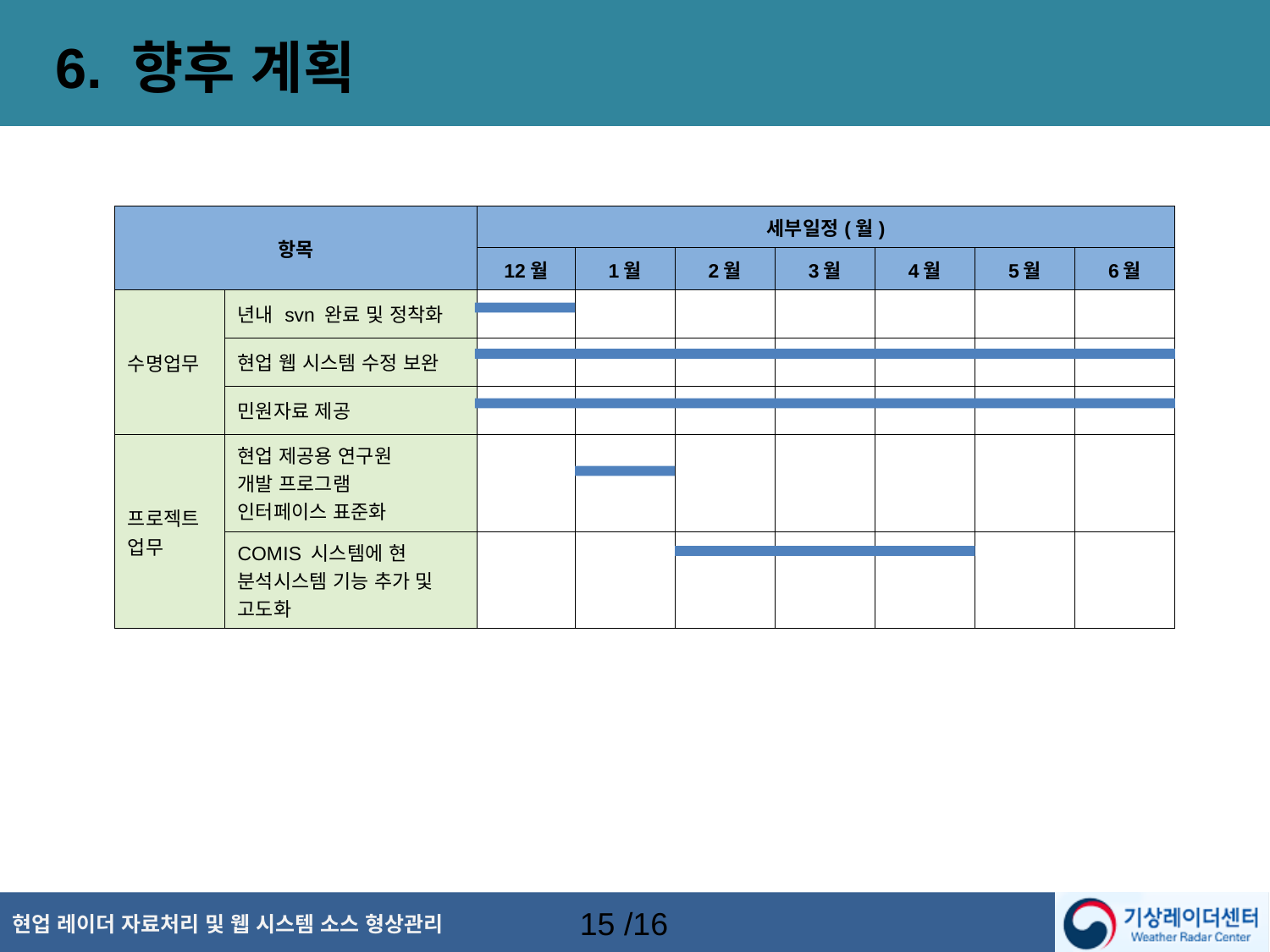

6. 향후 계획
| 항목 |  | 세부일정(월) |  |  |  |  |  |  |
| --- | --- | --- | --- | --- | --- | --- | --- | --- |
|  |  | 12월 | 1월 | 2월 | 3월 | 4월 | 5월 | 6월 |
| 수명업무 | 년내 svn 완료 및 정착화 |  |  |  |  |  |  |  |
|  | 현업 웹 시스템 수정 보완 |  |  |  |  |  |  |  |
|  | 민원자료 제공 |  |  |  |  |  |  |  |
| 프로젝트 업무 | 현업 제공용 연구원 개발 프로그램 인터페이스 표준화 |  |  |  |  |  |  |  |
|  | COMIS 시스템에 현 분석시스템 기능 추가 및 고도화 |  |  |  |  |  |  |  |

15